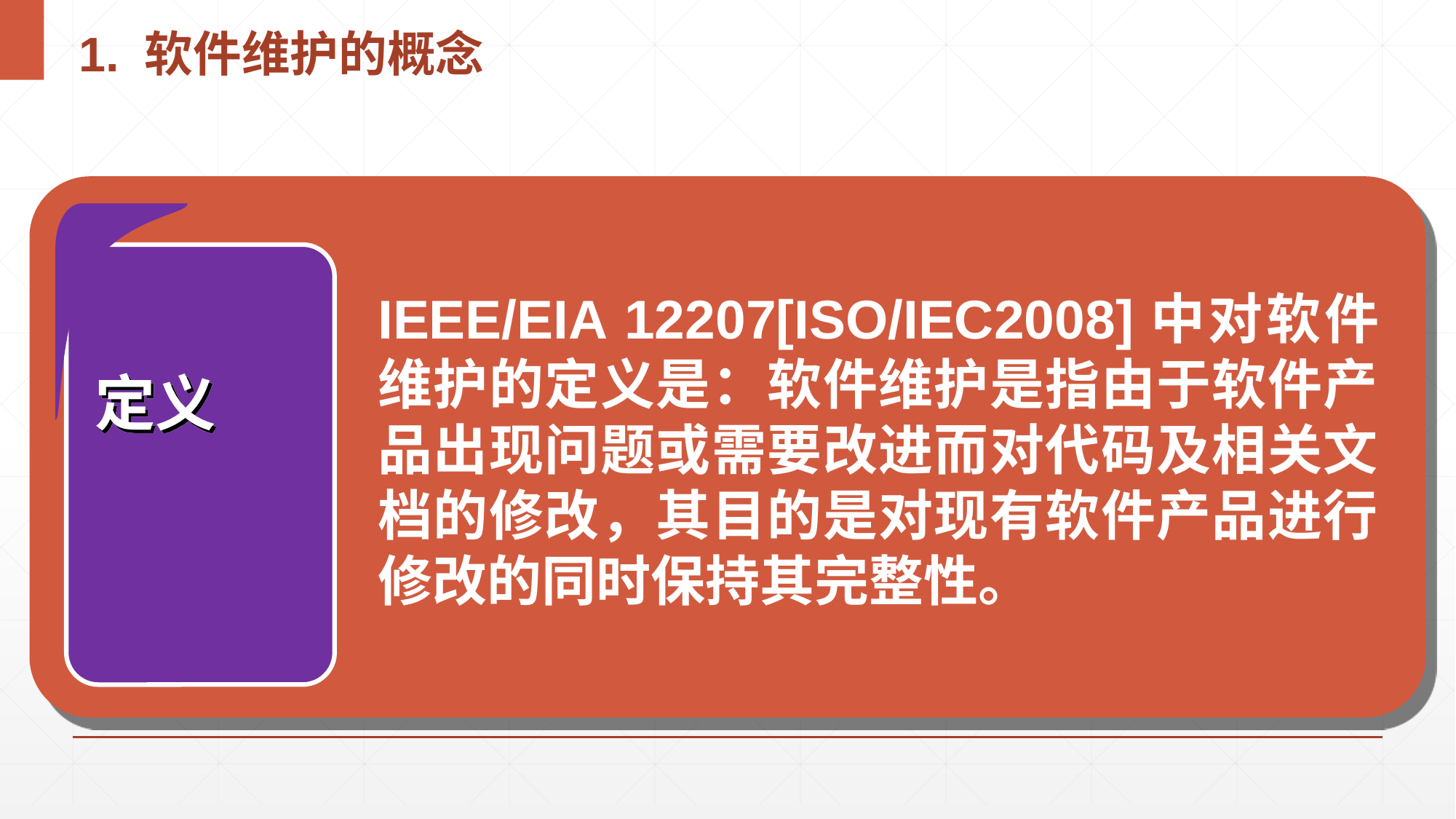

# 1. 软件维护的概念

定义
IEEE/EIA 12207[ISO/IEC2008]中对软件维护的定义是：软件维护是指由于软件产品出现问题或需要改进而对代码及相关文档的修改，其目的是对现有软件产品进行修改的同时保持其完整性。